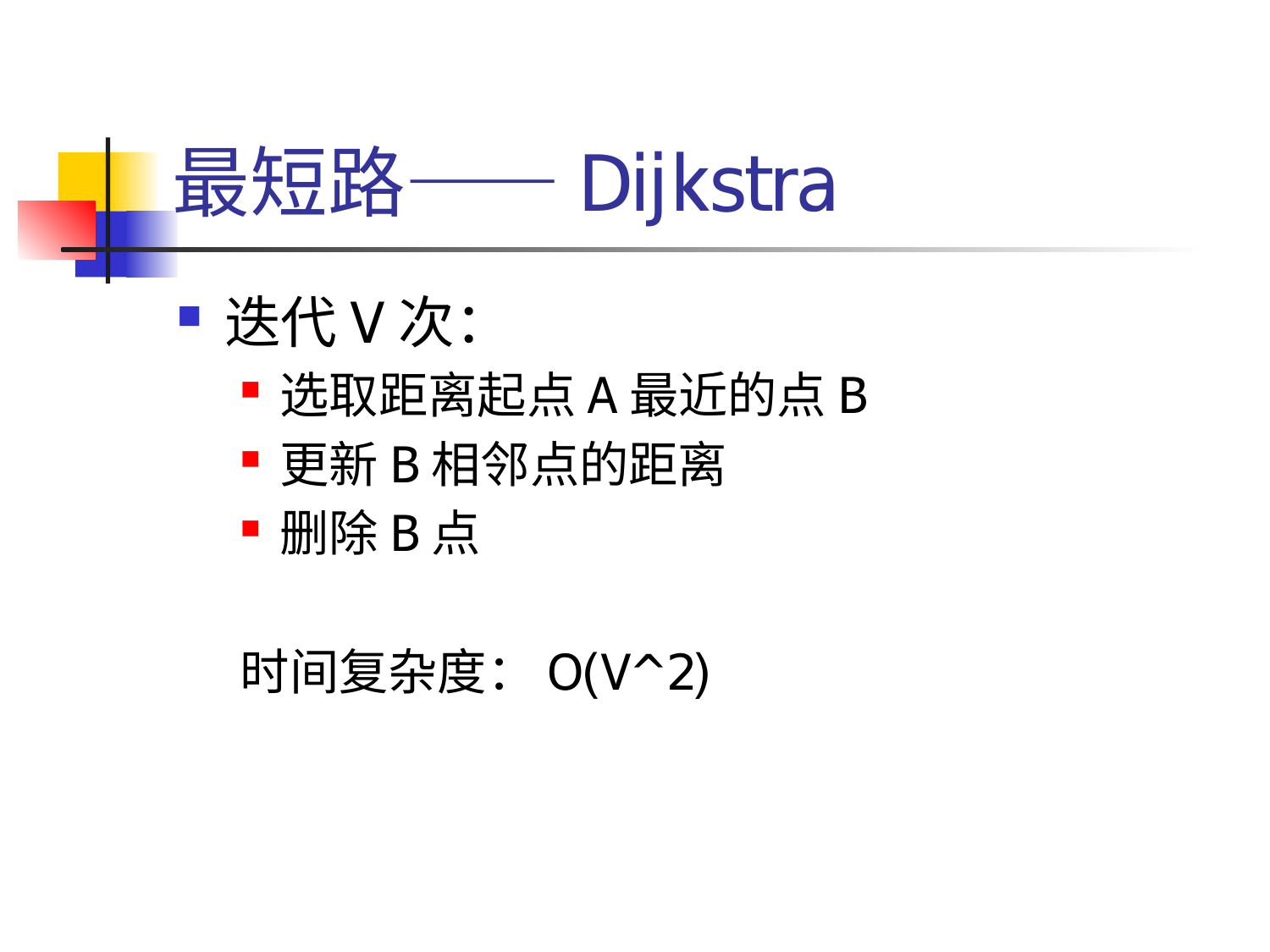

# 最短路——Dijkstra
迭代V次：
选取距离起点A最近的点B
更新B相邻点的距离
删除B点

时间复杂度：O(V^2)